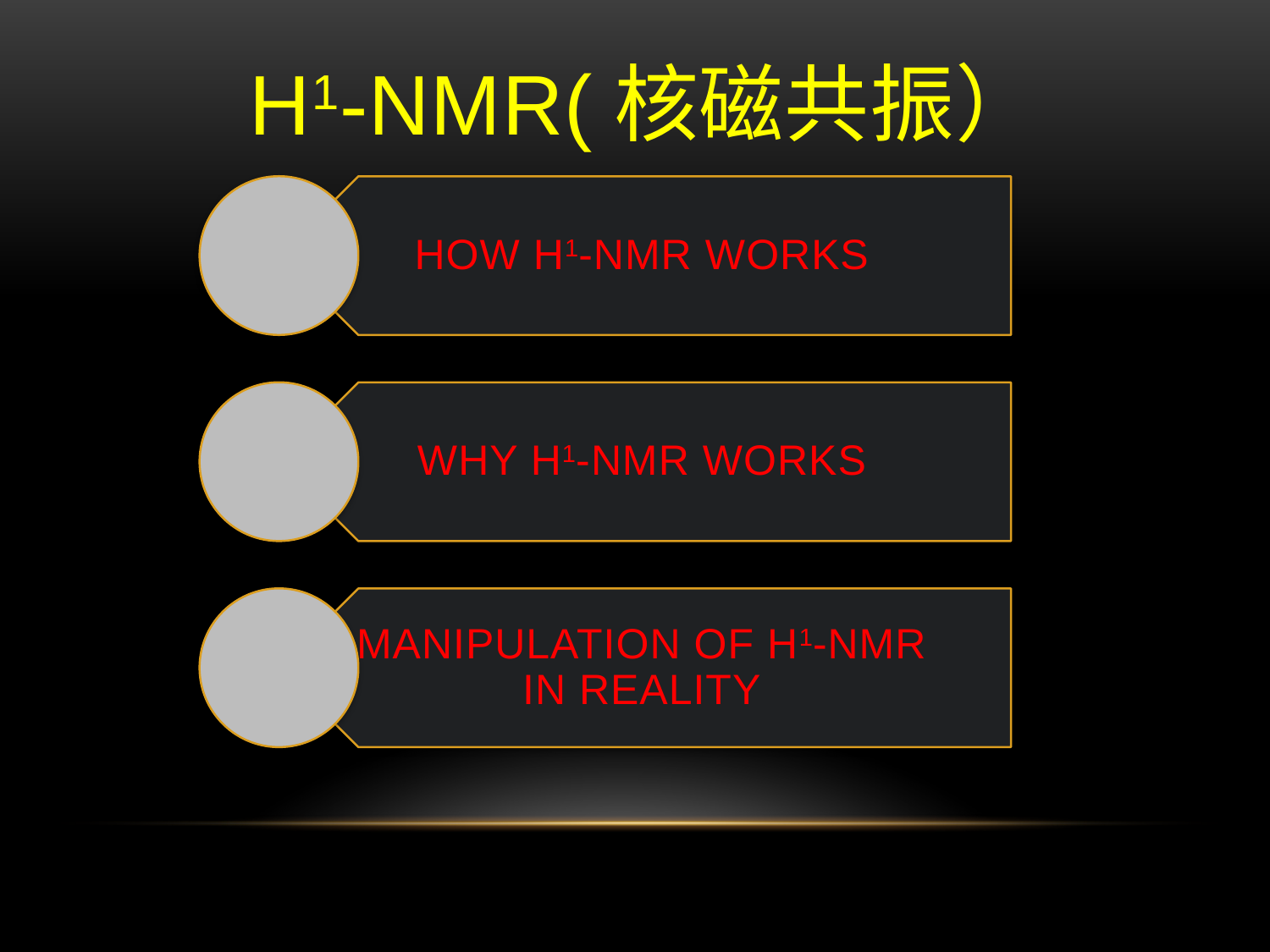

# H1-NMR(核磁共振）
HOW H1-NMR WORKS
Why H1-NMR works
Manipulation of H1-NMR in reality